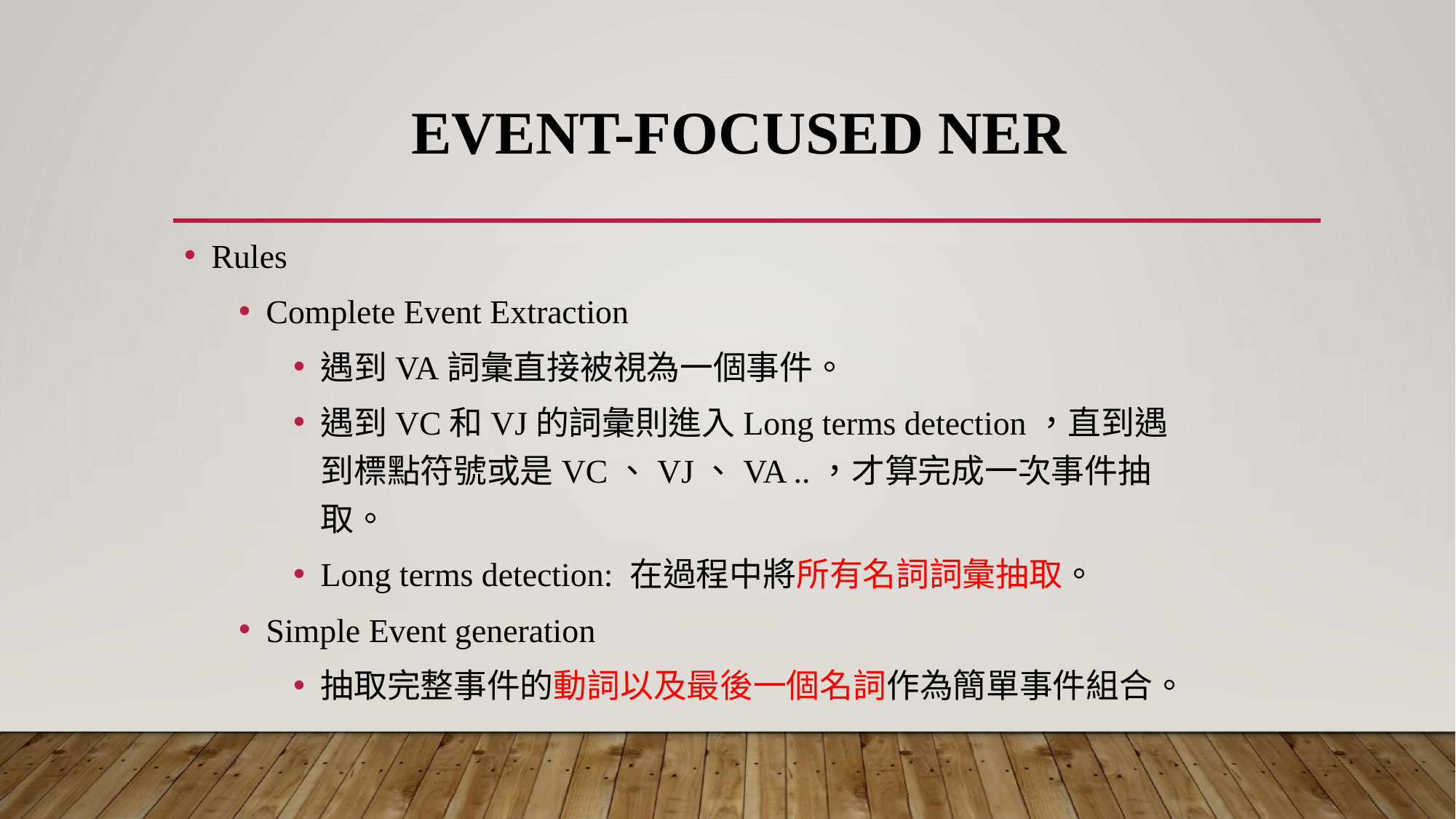

# Event-focused NER
Rules
Complete Event Extraction
遇到VA詞彙直接被視為一個事件。
遇到VC和VJ的詞彙則進入Long terms detection，直到遇到標點符號或是VC、VJ、VA ..，才算完成一次事件抽取。
Long terms detection: 在過程中將所有名詞詞彙抽取。
Simple Event generation
抽取完整事件的動詞以及最後一個名詞作為簡單事件組合。